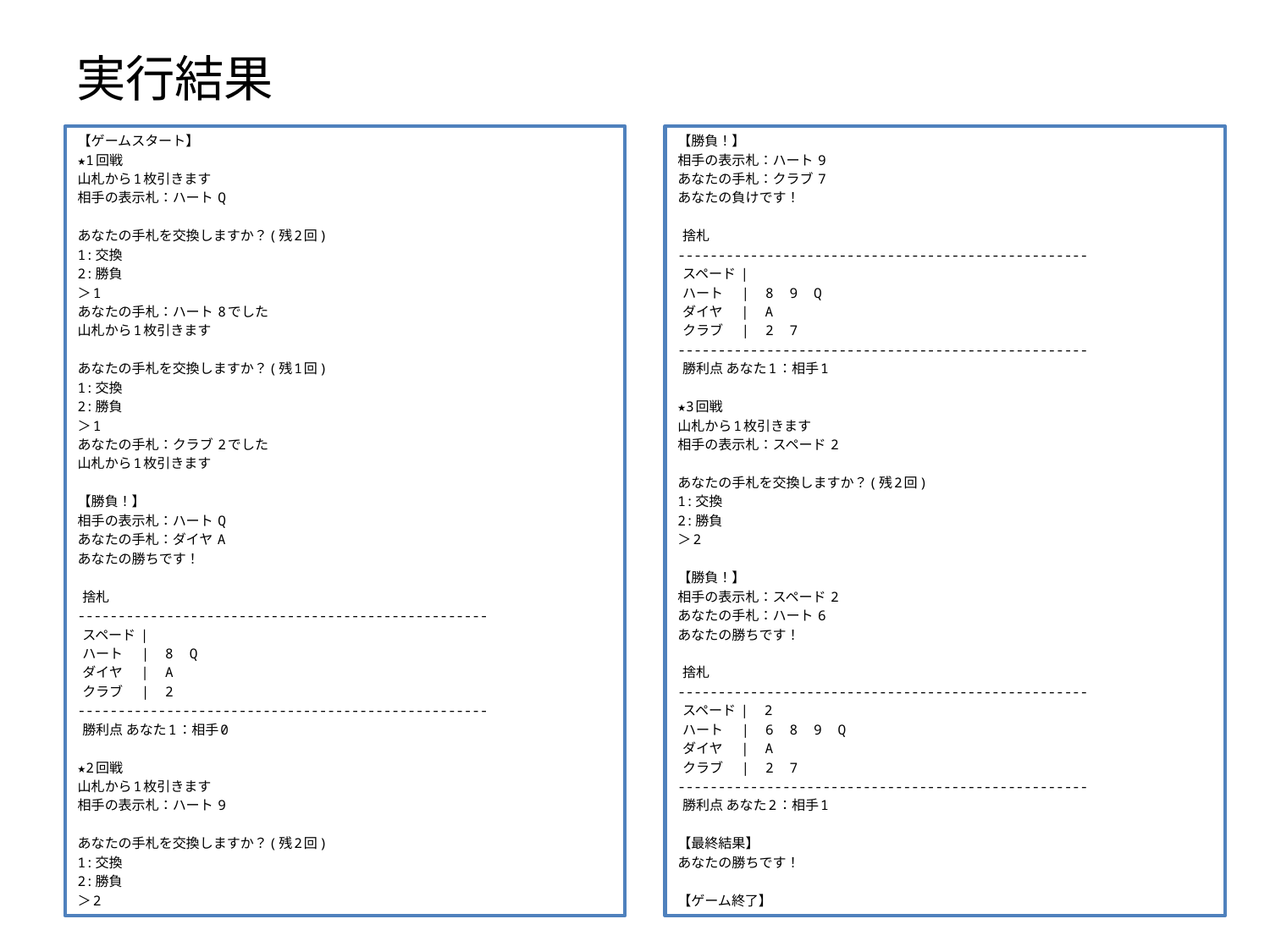

# 実行結果
【ゲームスタート】
★1回戦
山札から1枚引きます
相手の表示札：ハート Q

あなたの手札を交換しますか？(残2回)
1:交換
2:勝負
＞1
あなたの手札：ハート 8でした
山札から1枚引きます

あなたの手札を交換しますか？(残1回)
1:交換
2:勝負
＞1
あなたの手札：クラブ 2でした
山札から1枚引きます

【勝負！】
相手の表示札：ハート Q
あなたの手札：ダイヤ A
あなたの勝ちです！

 捨札
---------------------------------------------------
 スペード |
 ハート　 |  8  Q
 ダイヤ　 |  A
 クラブ　 |  2
---------------------------------------------------
 勝利点 あなた1：相手0

★2回戦
山札から1枚引きます
相手の表示札：ハート 9

あなたの手札を交換しますか？(残2回)
1:交換
2:勝負
＞2
【勝負！】
相手の表示札：ハート 9
あなたの手札：クラブ 7
あなたの負けです！

 捨札
---------------------------------------------------
 スペード |
 ハート　 |  8  9  Q
 ダイヤ　 |  A
 クラブ　 |  2  7
---------------------------------------------------
 勝利点 あなた1：相手1

★3回戦
山札から1枚引きます
相手の表示札：スペード 2

あなたの手札を交換しますか？(残2回)
1:交換
2:勝負
＞2

【勝負！】
相手の表示札：スペード 2
あなたの手札：ハート 6
あなたの勝ちです！

 捨札
---------------------------------------------------
 スペード |  2
 ハート　 |  6  8  9  Q
 ダイヤ　 |  A
 クラブ　 |  2  7
---------------------------------------------------
 勝利点 あなた2：相手1

【最終結果】
あなたの勝ちです！

【ゲーム終了】